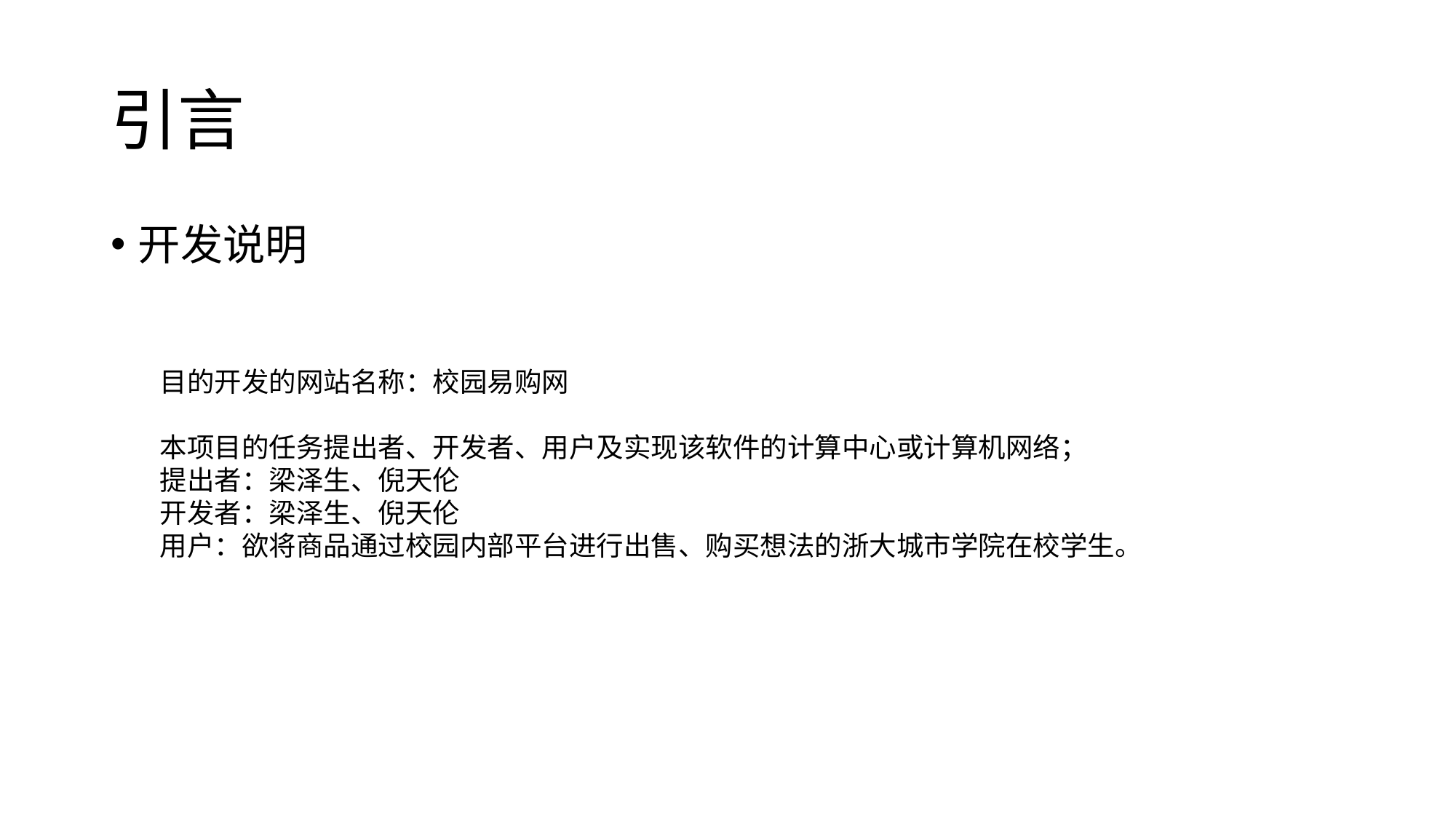

# 引言
开发说明

目的开发的网站名称：校园易购网

本项目的任务提出者、开发者、用户及实现该软件的计算中心或计算机网络；
提出者：梁泽生、倪天伦
开发者：梁泽生、倪天伦
用户：欲将商品通过校园内部平台进行出售、购买想法的浙大城市学院在校学生。